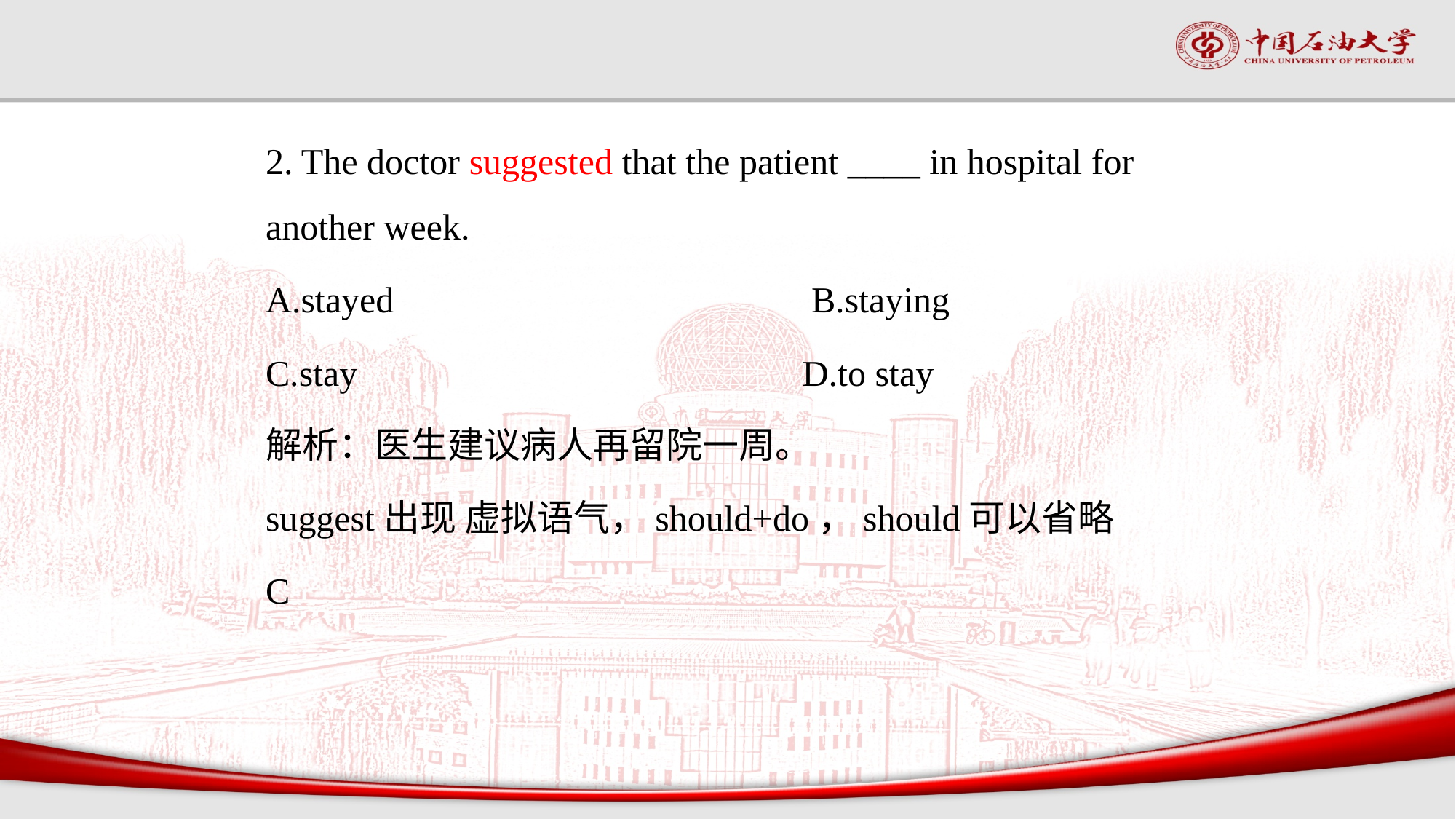

2. The doctor suggested that the patient ____ in hospital for another week.
A.stayed				B.staying
C.stay				           D.to stay
解析：医生建议病人再留院一周。
suggest出现 虚拟语气，should+do，should可以省略
C